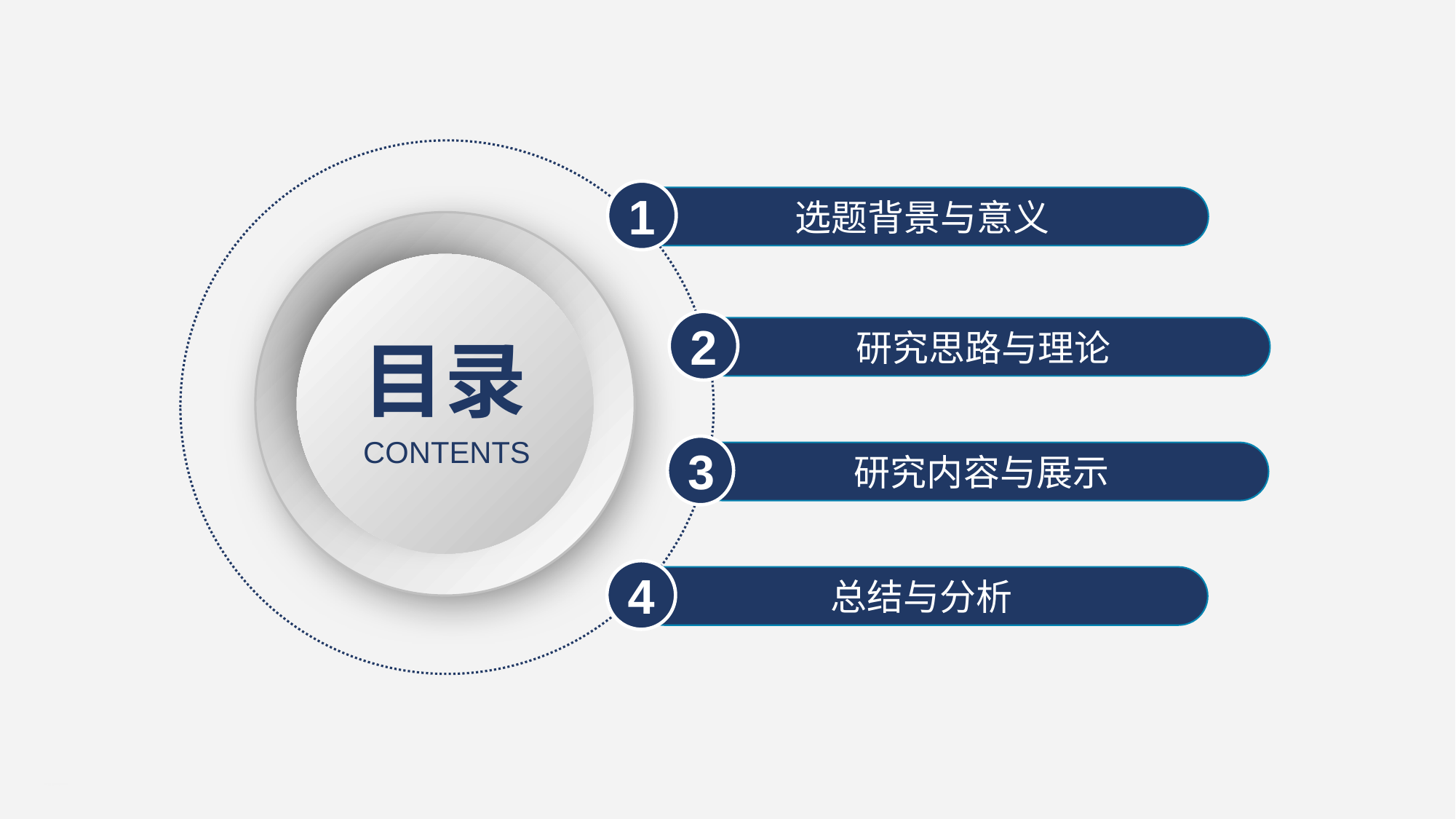

1
选题背景与意义

2
研究思路与理论
目录
CONTENTS
3
研究内容与展示
4
总结与分析
PPT下载 http://www.1ppt.com/xiazai/